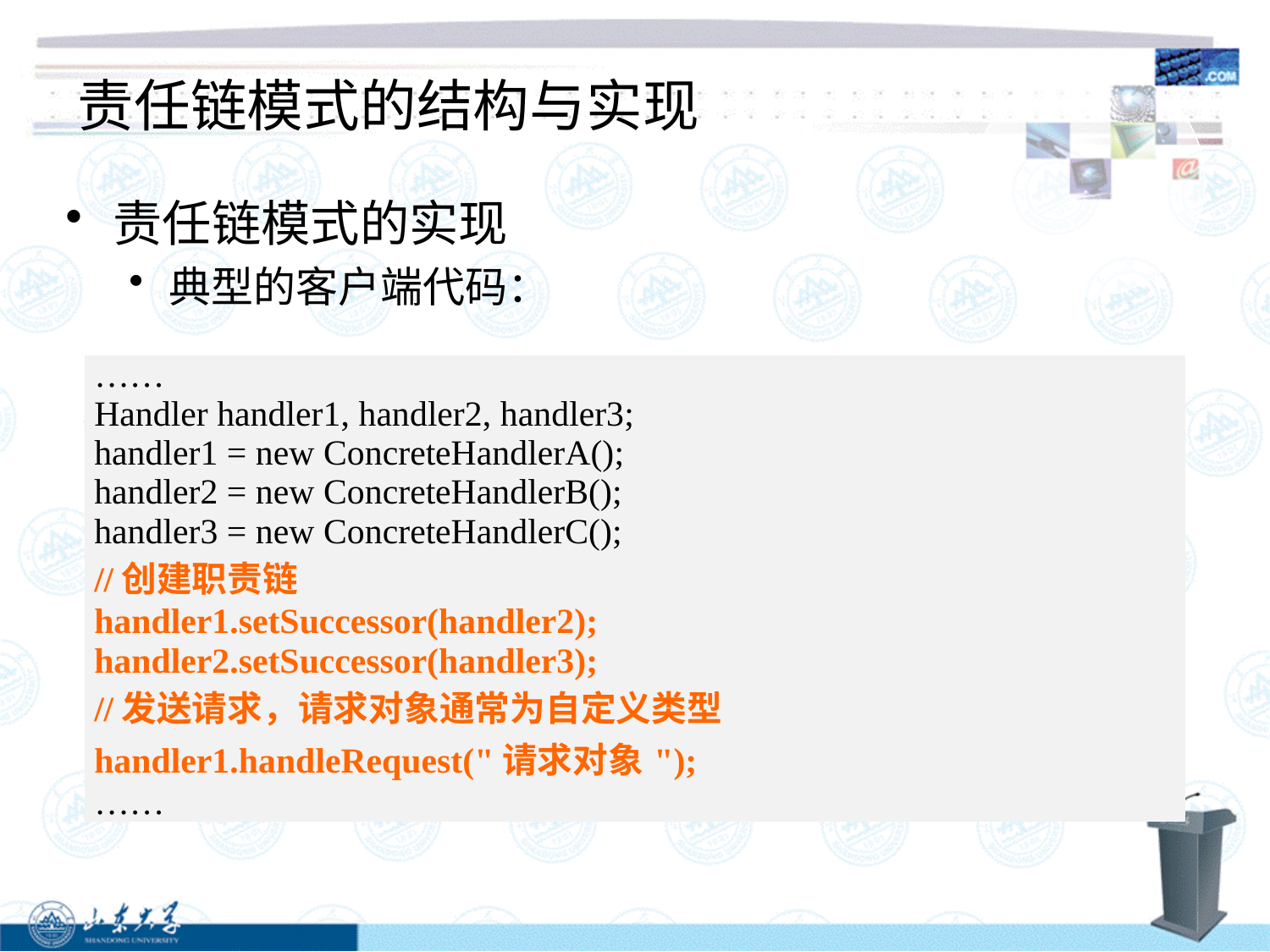

责任链模式的结构与实现
责任链模式的实现
典型的客户端代码：
| …… Handler handler1, handler2, handler3; handler1 = new ConcreteHandlerA(); handler2 = new ConcreteHandlerB(); handler3 = new ConcreteHandlerC(); //创建职责链 handler1.setSuccessor(handler2); handler2.setSuccessor(handler3); //发送请求，请求对象通常为自定义类型 handler1.handleRequest("请求对象"); …… |
| --- |